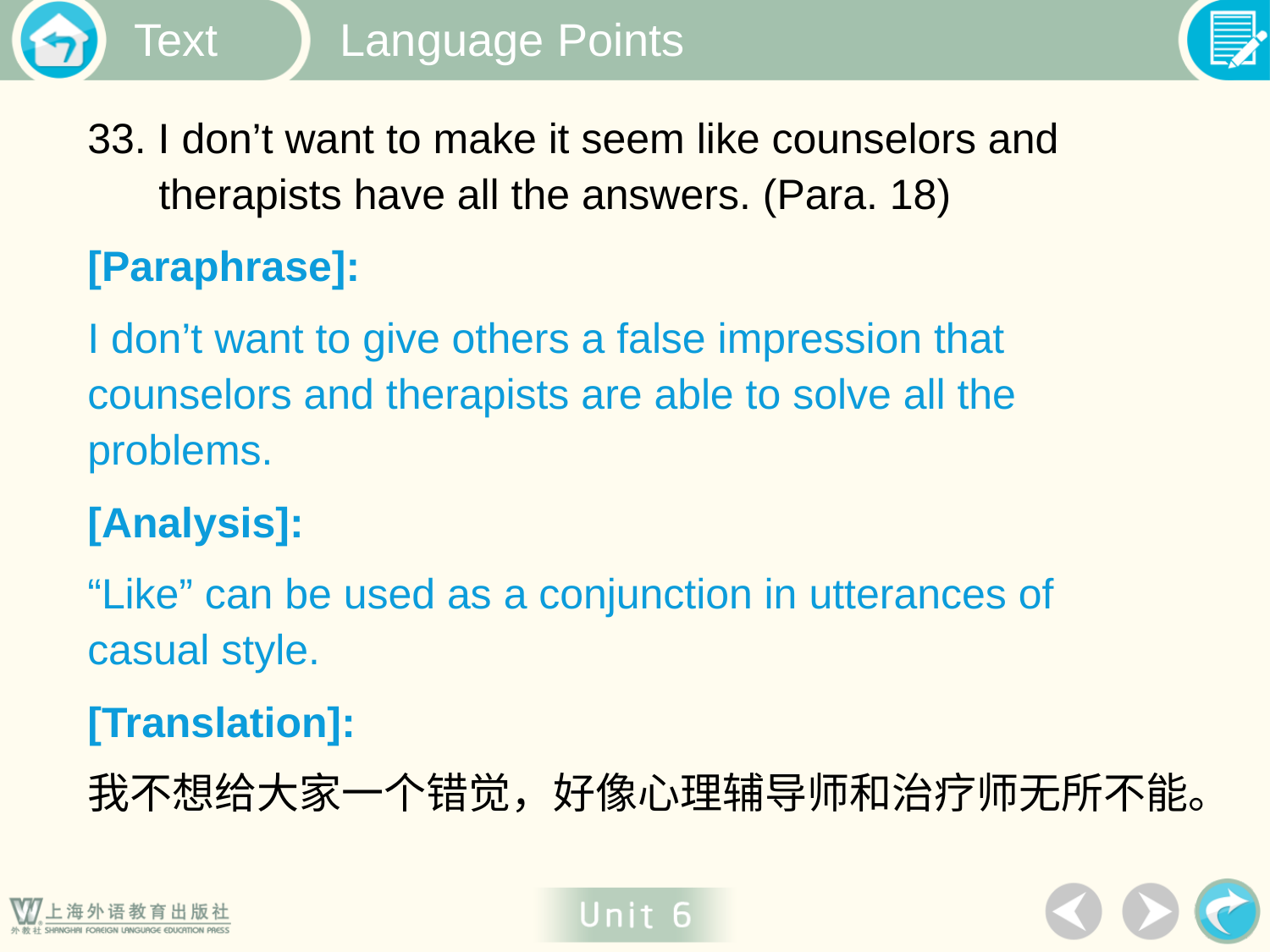

Language Points

33. I don’t want to make it seem like counselors and
      therapists have all the answers. (Para. 18)
[Paraphrase]:
I don’t want to give others a false impression that counselors and therapists are able to solve all the problems.
[Analysis]:
“Like” can be used as a conjunction in utterances of casual style.
[Translation]:
我不想给大家一个错觉，好像心理辅导师和治疗师无所不能。